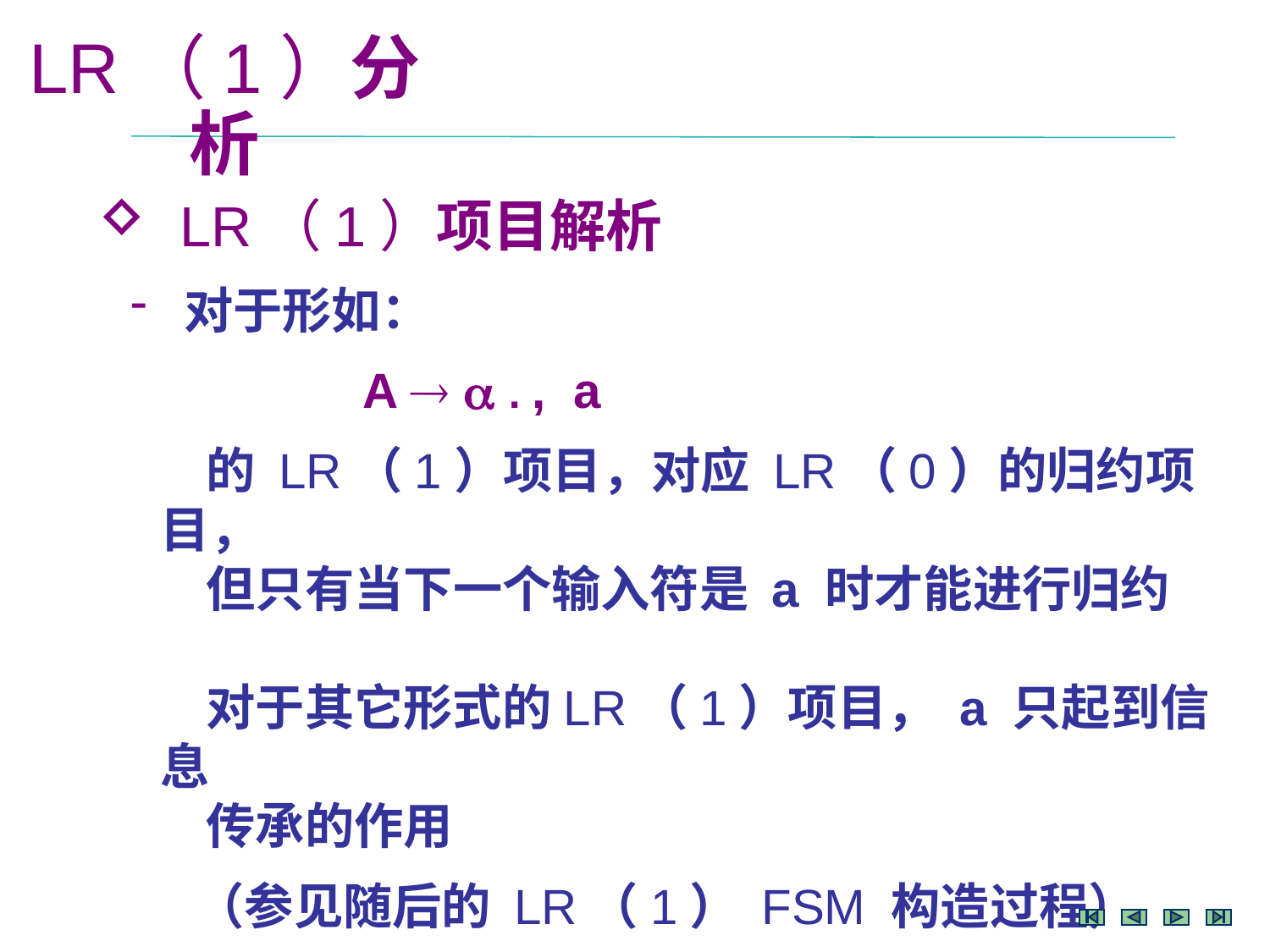

LR（1）分析
  LR（1）项目解析

 对于形如：

                 A → α . ,  a

   的 LR（1）项目，对应 LR（0）的归约项目，
   但只有当下一个输入符是 a 时才能进行归约

   对于其它形式的LR（1）项目， a 只起到信息
   传承的作用

  （参见随后的 LR（1） FSM 构造过程）